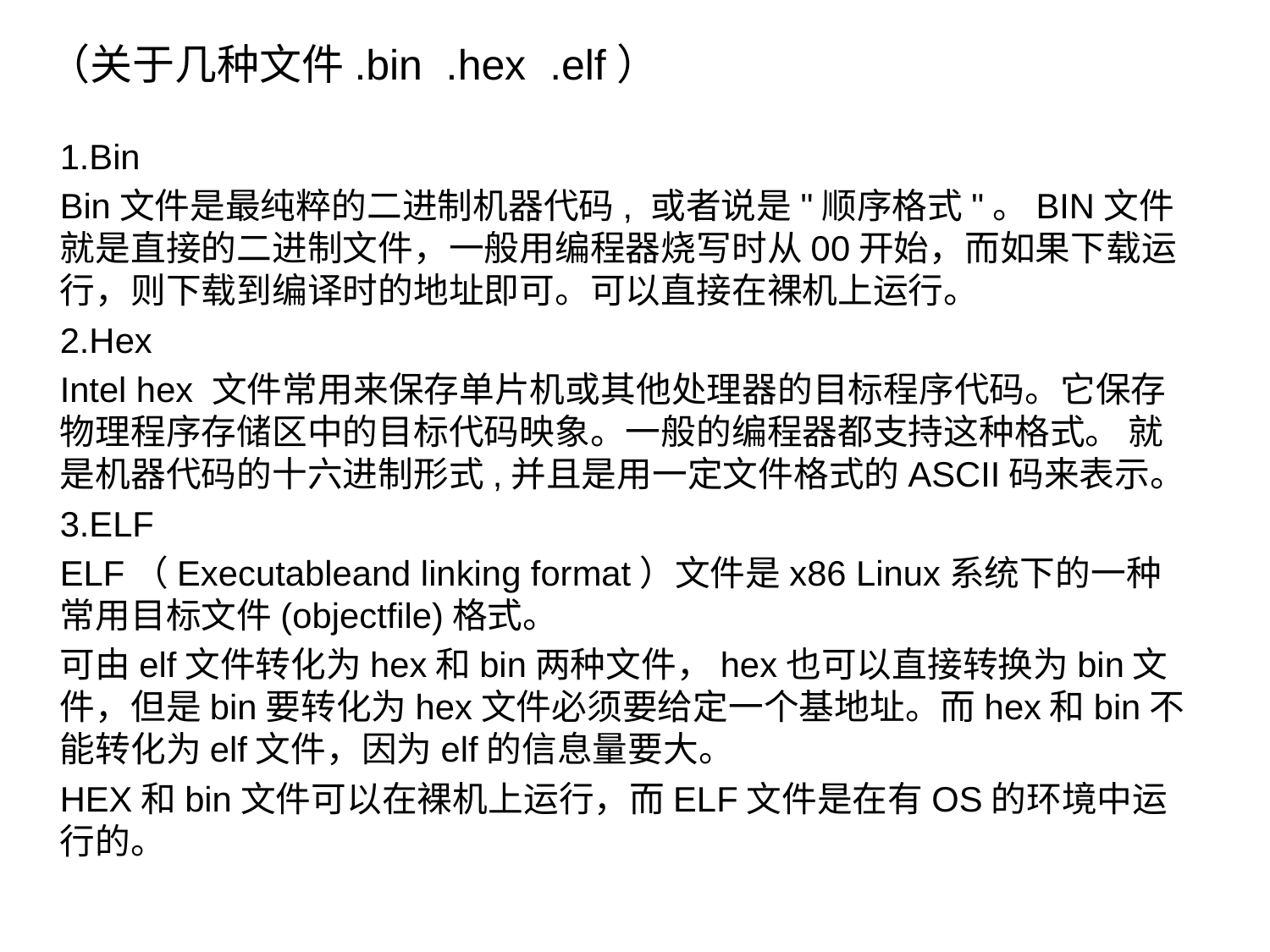

# （关于几种文件.bin  .hex  .elf）
1.Bin
Bin文件是最纯粹的二进制机器代码, 或者说是"顺序格式"。BIN文件就是直接的二进制文件，一般用编程器烧写时从00开始，而如果下载运行，则下载到编译时的地址即可。可以直接在裸机上运行。
2.Hex
Intel hex 文件常用来保存单片机或其他处理器的目标程序代码。它保存物理程序存储区中的目标代码映象。一般的编程器都支持这种格式。 就是机器代码的十六进制形式,并且是用一定文件格式的ASCII码来表示。
3.ELF
ELF（Executableand linking format）文件是x86 Linux系统下的一种常用目标文件(objectfile)格式。
可由elf文件转化为hex和bin两种文件，hex也可以直接转换为bin文件，但是bin要转化为hex文件必须要给定一个基地址。而hex和bin不能转化为elf文件，因为elf的信息量要大。
HEX和bin文件可以在裸机上运行，而ELF文件是在有OS的环境中运行的。